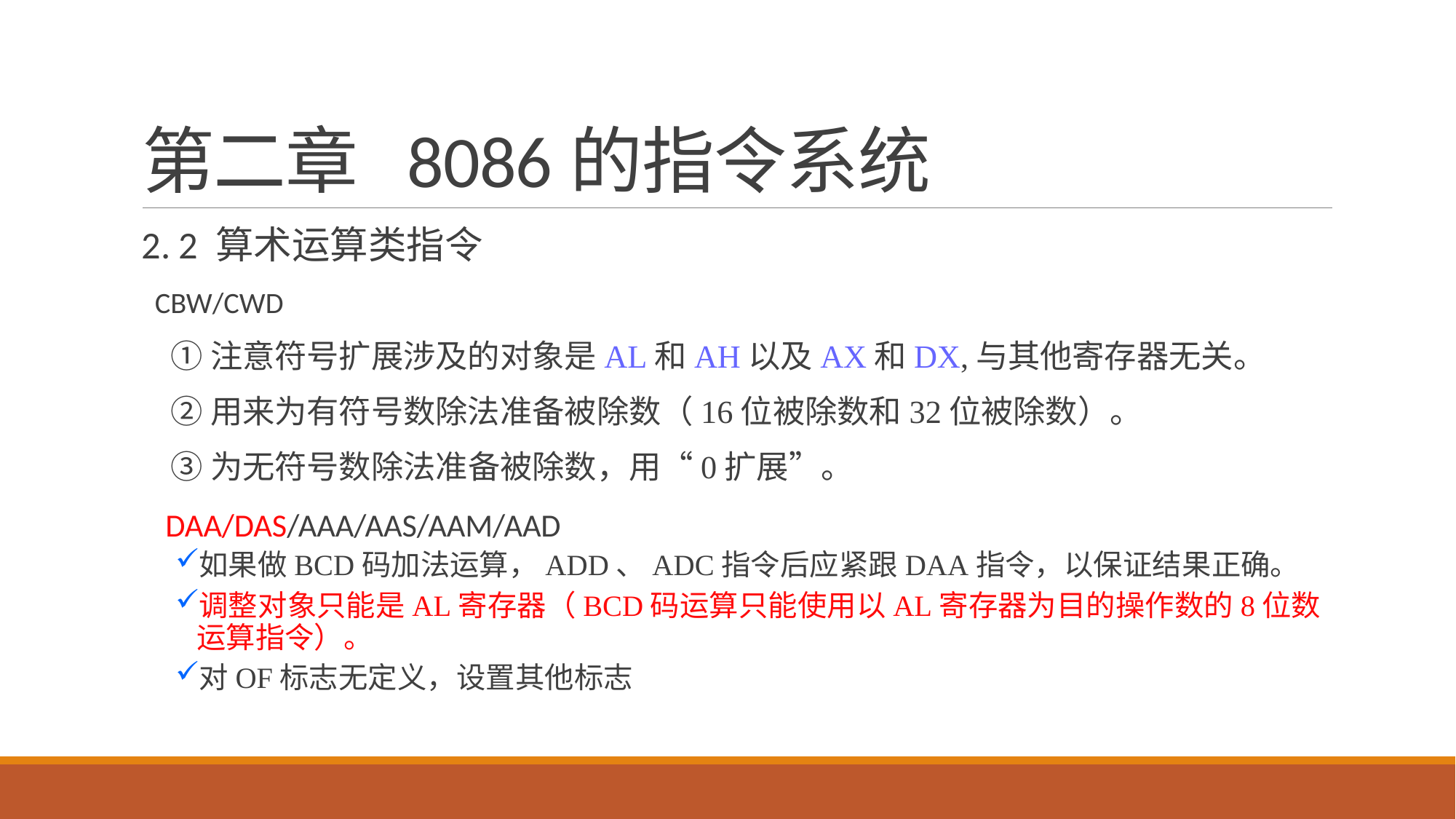

# 第二章  8086的指令系统
2. 2 算术运算类指令
  CBW/CWD
    ①注意符号扩展涉及的对象是AL和AH以及AX和DX,与其他寄存器无关。
    ②用来为有符号数除法准备被除数（16位被除数和32位被除数）。
    ③为无符号数除法准备被除数，用“0扩展”。
   DAA/DAS/AAA/AAS/AAM/AAD
如果做BCD码加法运算，ADD、ADC指令后应紧跟DAA指令，以保证结果正确。
调整对象只能是AL寄存器（BCD码运算只能使用以AL寄存器为目的操作数的8位数运算指令）。
对OF标志无定义，设置其他标志